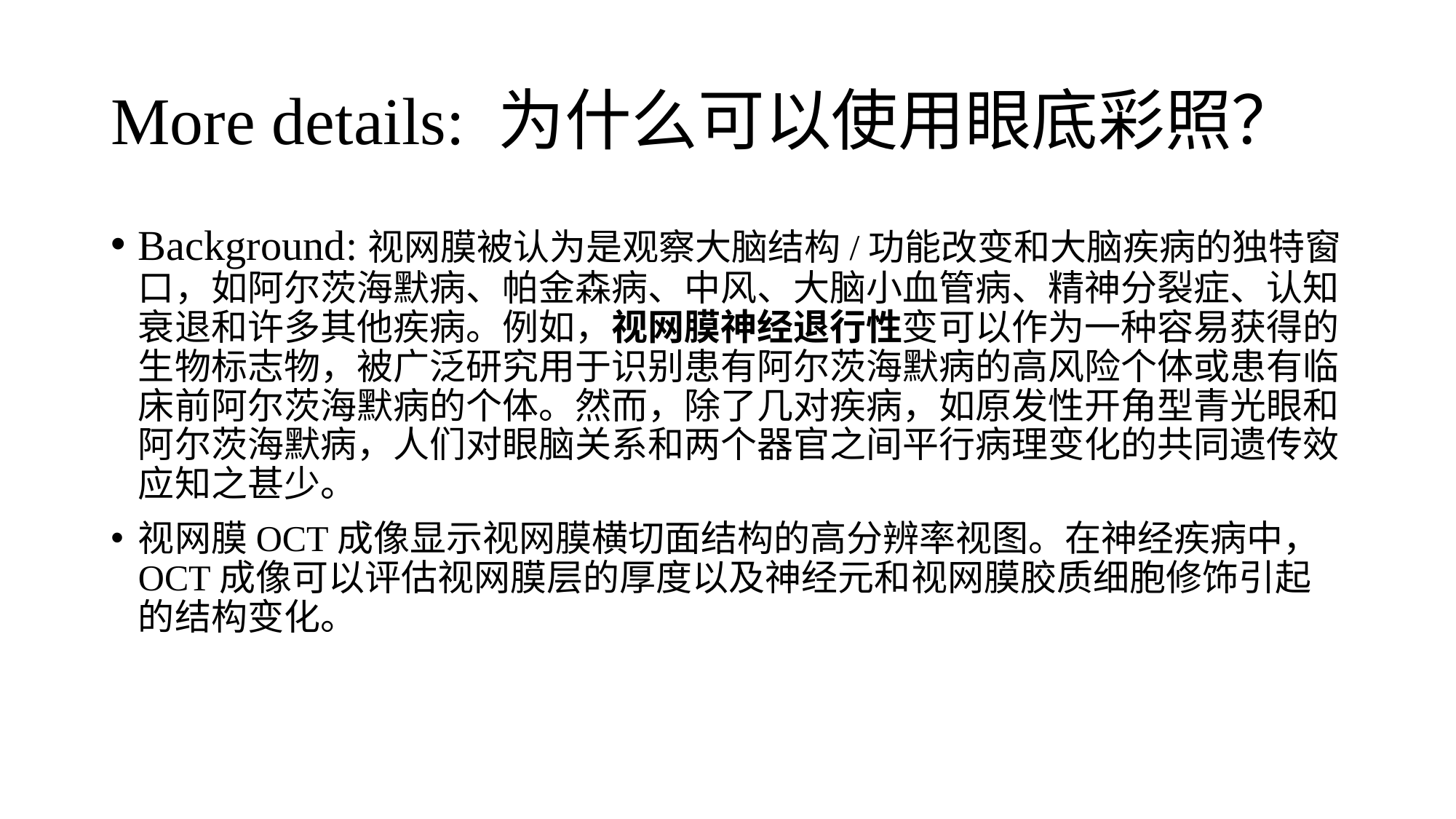

# More details: 为什么可以使用眼底彩照？
Background:视网膜被认为是观察大脑结构/功能改变和大脑疾病的独特窗口，如阿尔茨海默病、帕金森病、中风、大脑小血管病、精神分裂症、认知衰退和许多其他疾病。例如，视网膜神经退行性变可以作为一种容易获得的生物标志物，被广泛研究用于识别患有阿尔茨海默病的高风险个体或患有临床前阿尔茨海默病的个体。然而，除了几对疾病，如原发性开角型青光眼和阿尔茨海默病，人们对眼脑关系和两个器官之间平行病理变化的共同遗传效应知之甚少。
视网膜OCT成像显示视网膜横切面结构的高分辨率视图。在神经疾病中，OCT成像可以评估视网膜层的厚度以及神经元和视网膜胶质细胞修饰引起的结构变化。